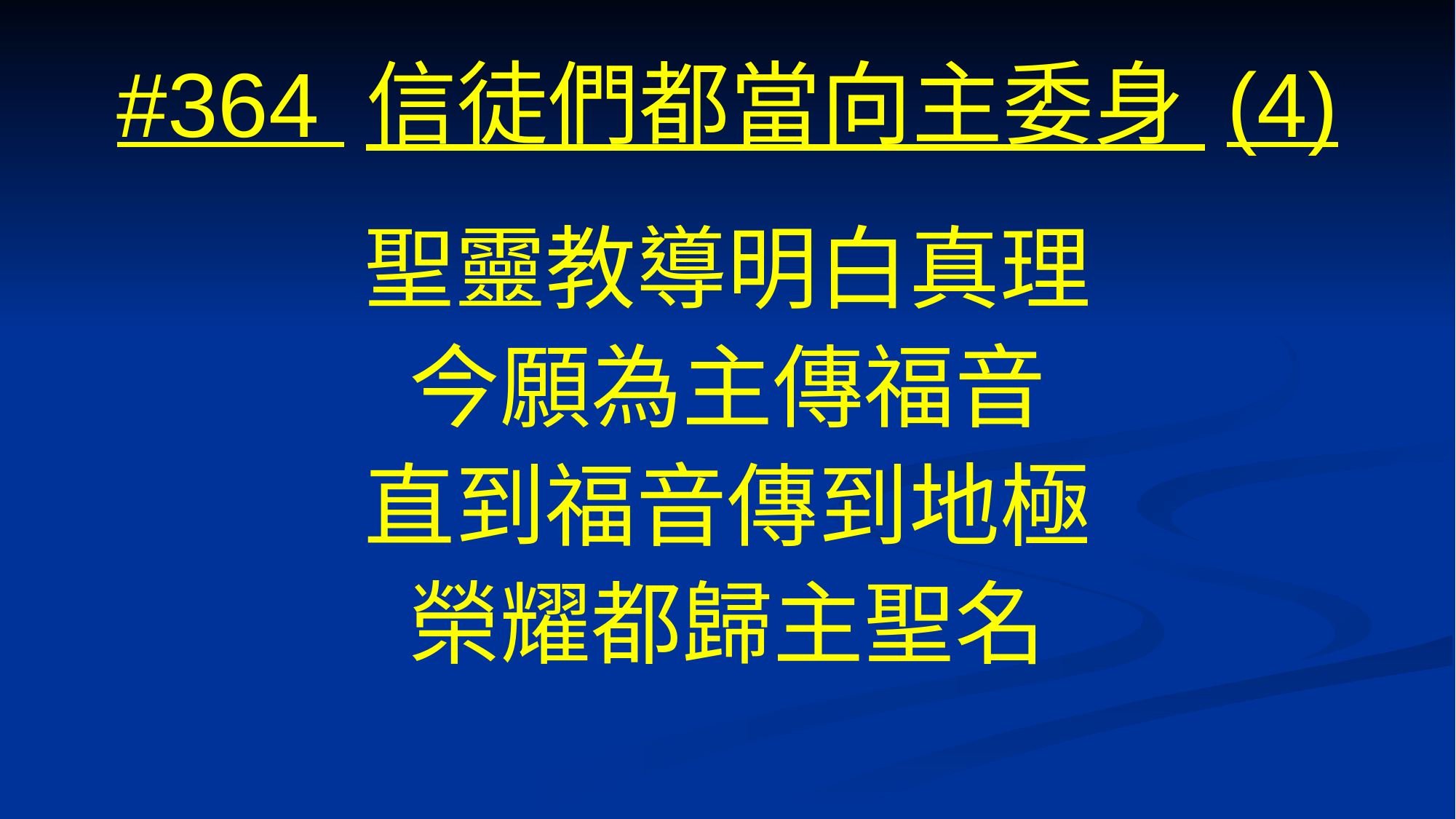

# #364 信徒們都當向主委身 (4)
聖靈教導明白真理
今願為主傳福音
直到福音傳到地極
榮耀都歸主聖名